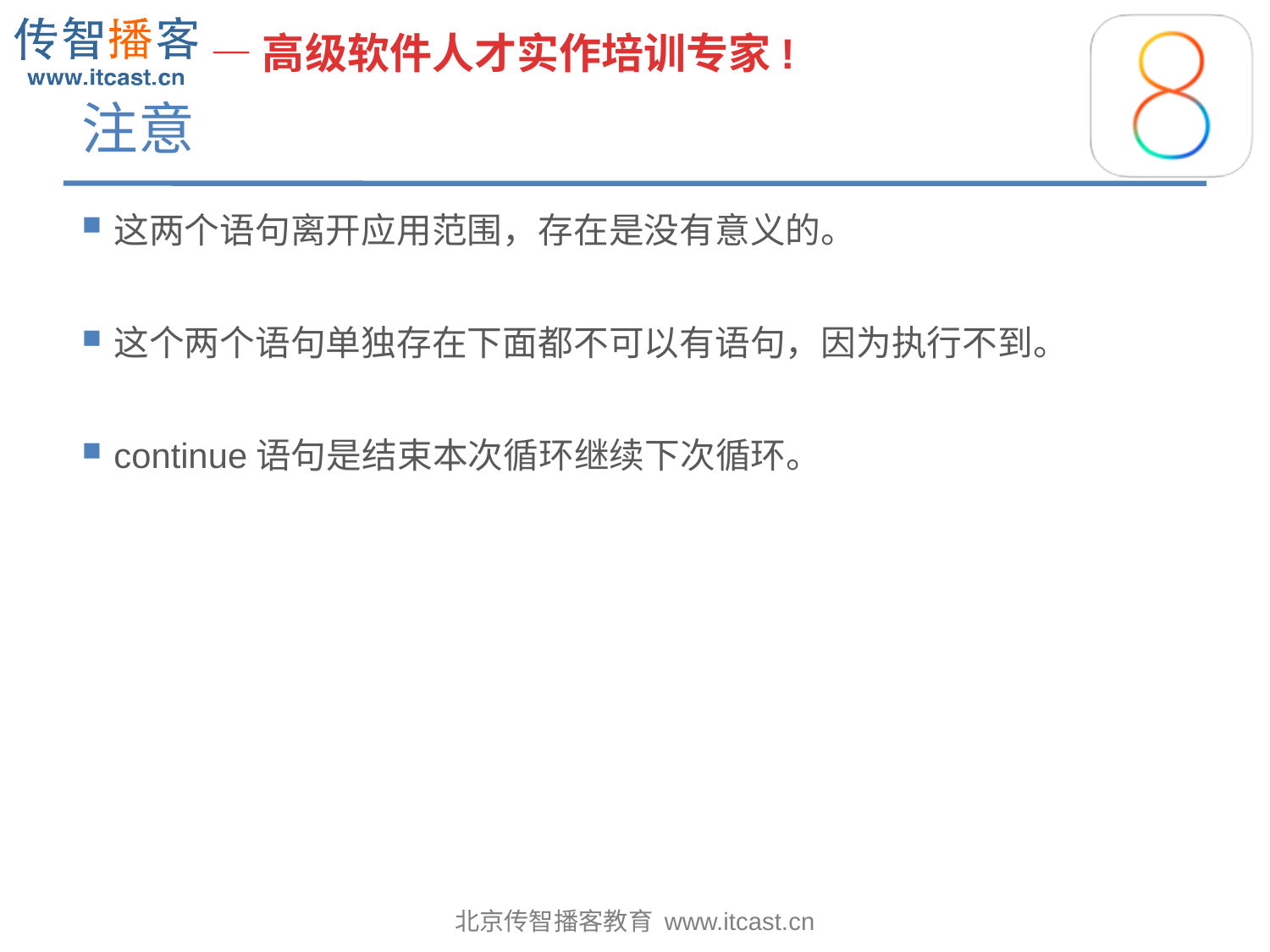

# 注意
这两个语句离开应用范围，存在是没有意义的。

这个两个语句单独存在下面都不可以有语句，因为执行不到。

continue语句是结束本次循环继续下次循环。